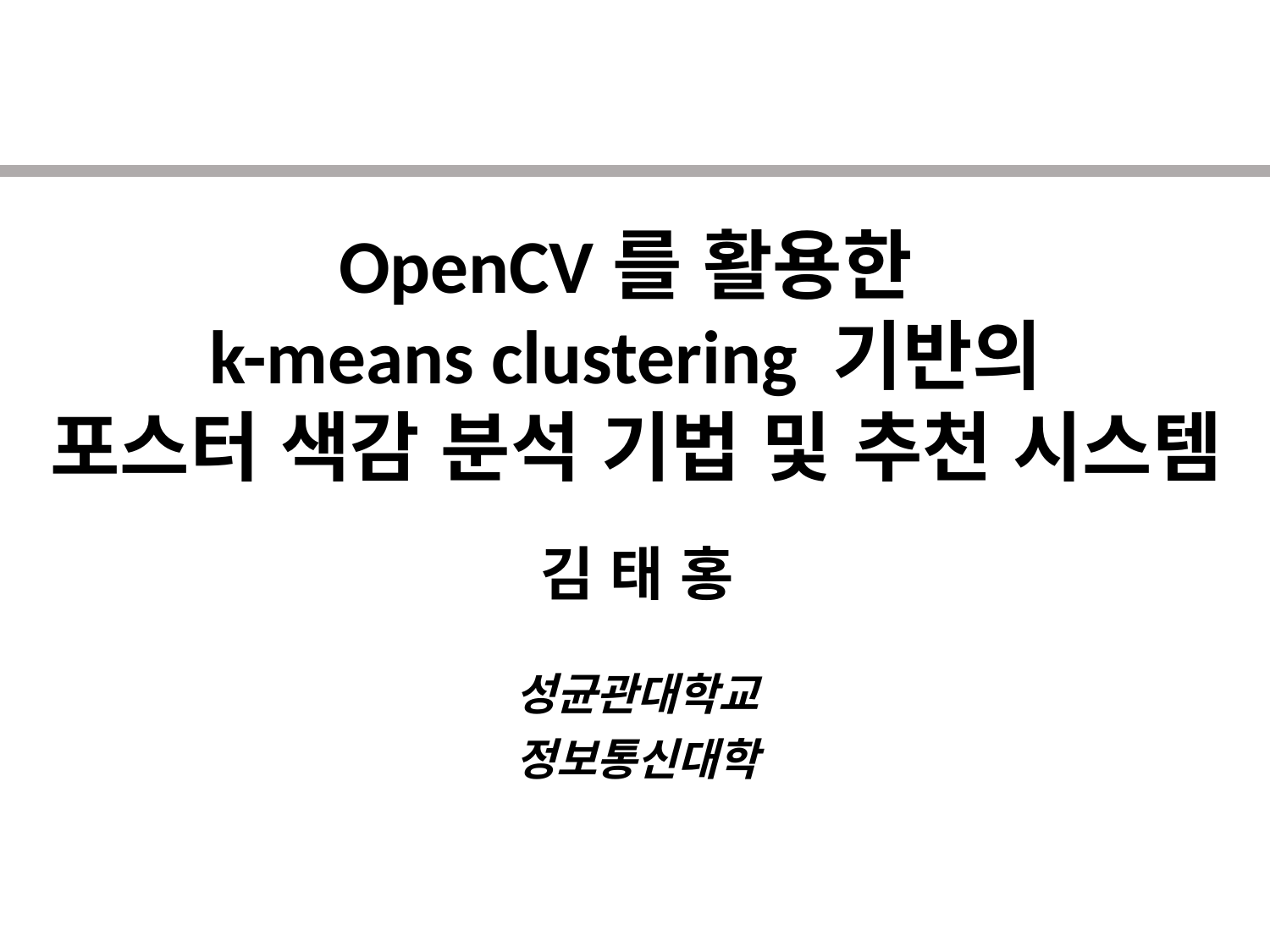

# OpenCV를 활용한 k-means clustering 기반의 포스터 색감 분석 기법 및 추천 시스템
김 태 홍

성균관대학교
정보통신대학